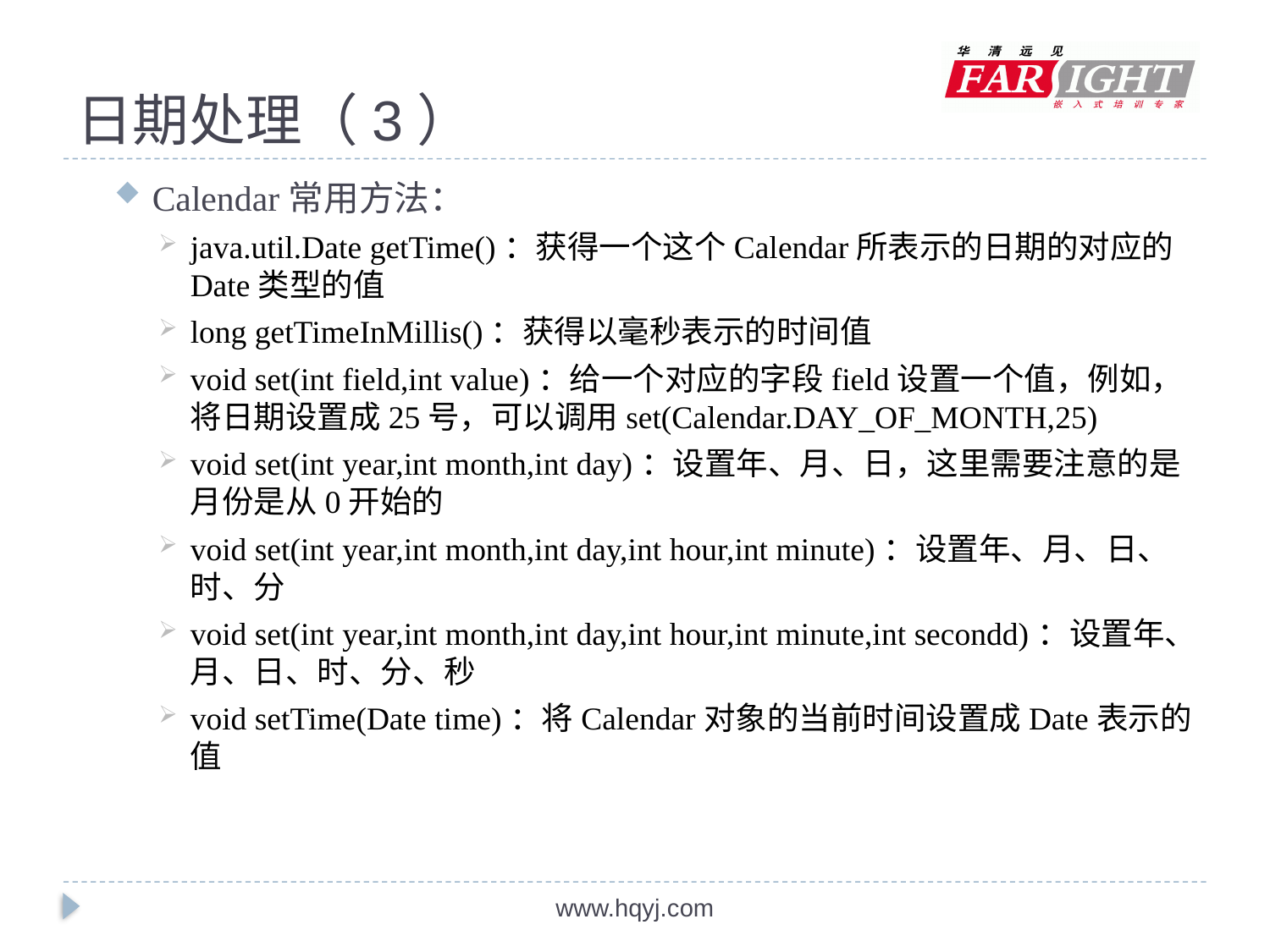

# 日期处理（3）
Calendar常用方法：
java.util.Date getTime()：获得一个这个Calendar所表示的日期的对应的Date类型的值
long getTimeInMillis()：获得以毫秒表示的时间值
void set(int field,int value)：给一个对应的字段field设置一个值，例如，将日期设置成25号，可以调用set(Calendar.DAY_OF_MONTH,25)
void set(int year,int month,int day)：设置年、月、日，这里需要注意的是月份是从0开始的
void set(int year,int month,int day,int hour,int minute)：设置年、月、日、时、分
void set(int year,int month,int day,int hour,int minute,int secondd)：设置年、月、日、时、分、秒
void setTime(Date time)：将Calendar对象的当前时间设置成Date表示的值
30
www.hqyj.com